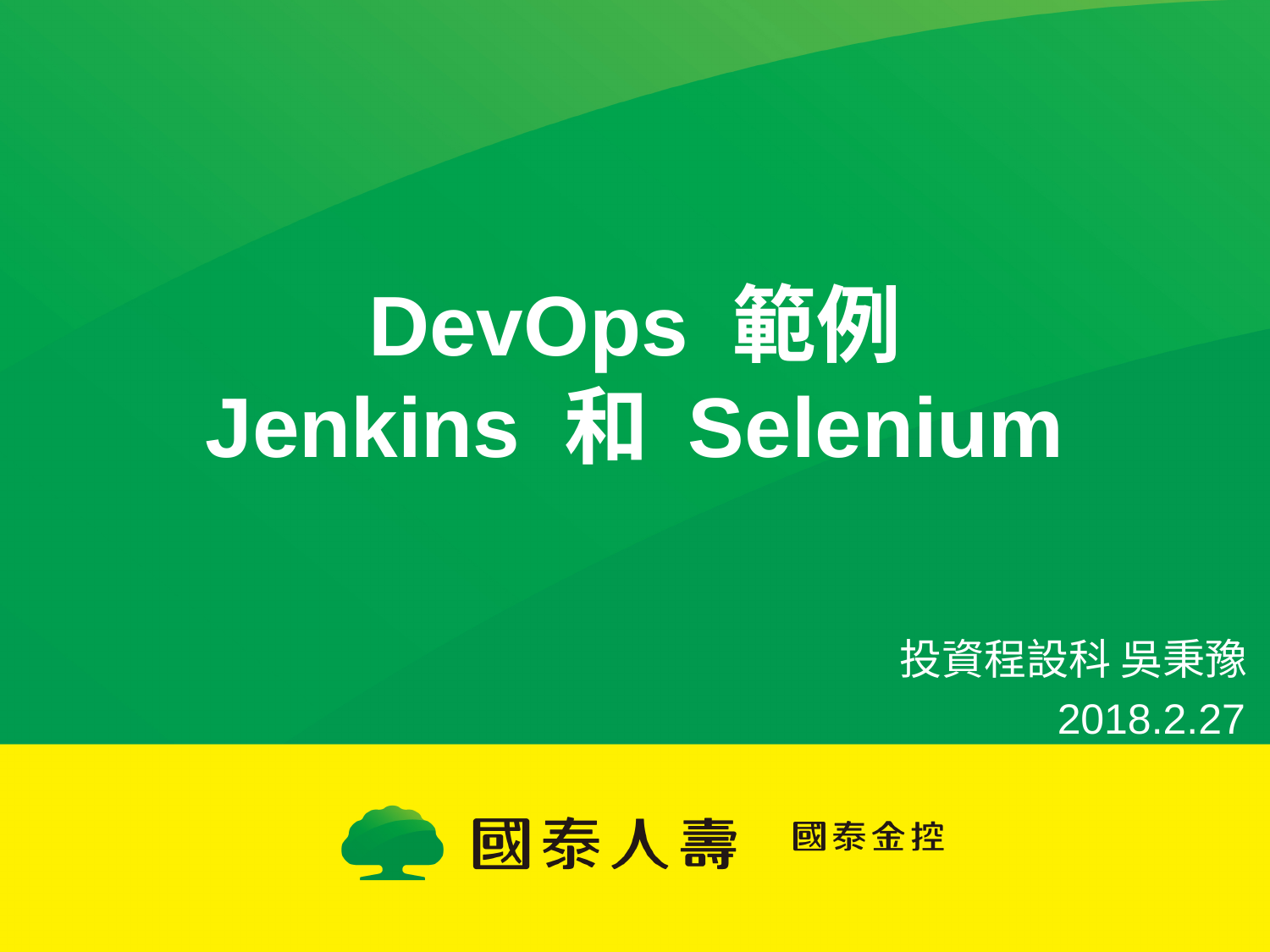

# DevOps 範例 Jenkins 和 Selenium
投資程設科 吳秉豫
2018.2.27